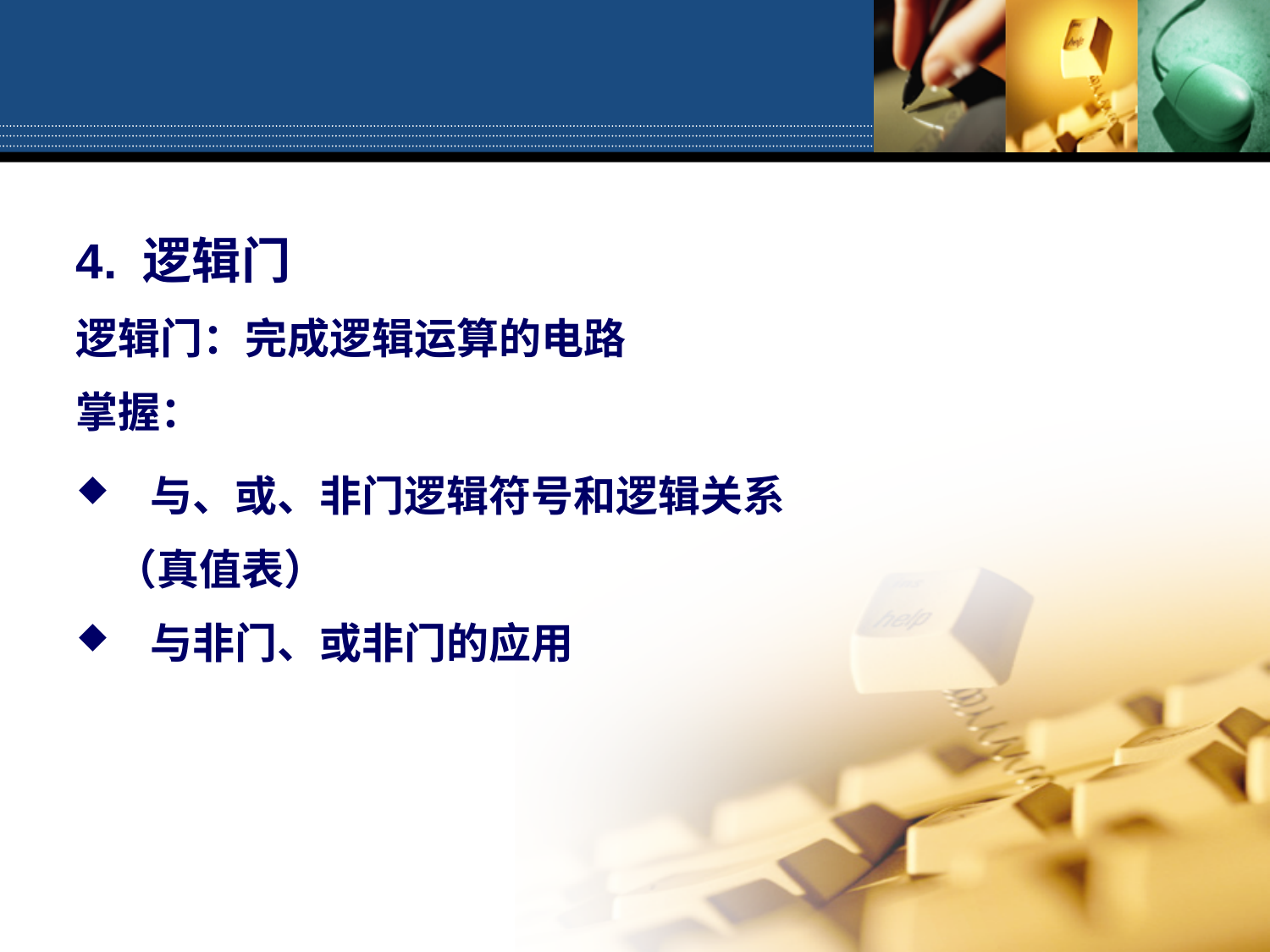

4. 逻辑门
逻辑门：完成逻辑运算的电路
掌握：
与、或、非门逻辑符号和逻辑关系
   （真值表）
与非门、或非门的应用